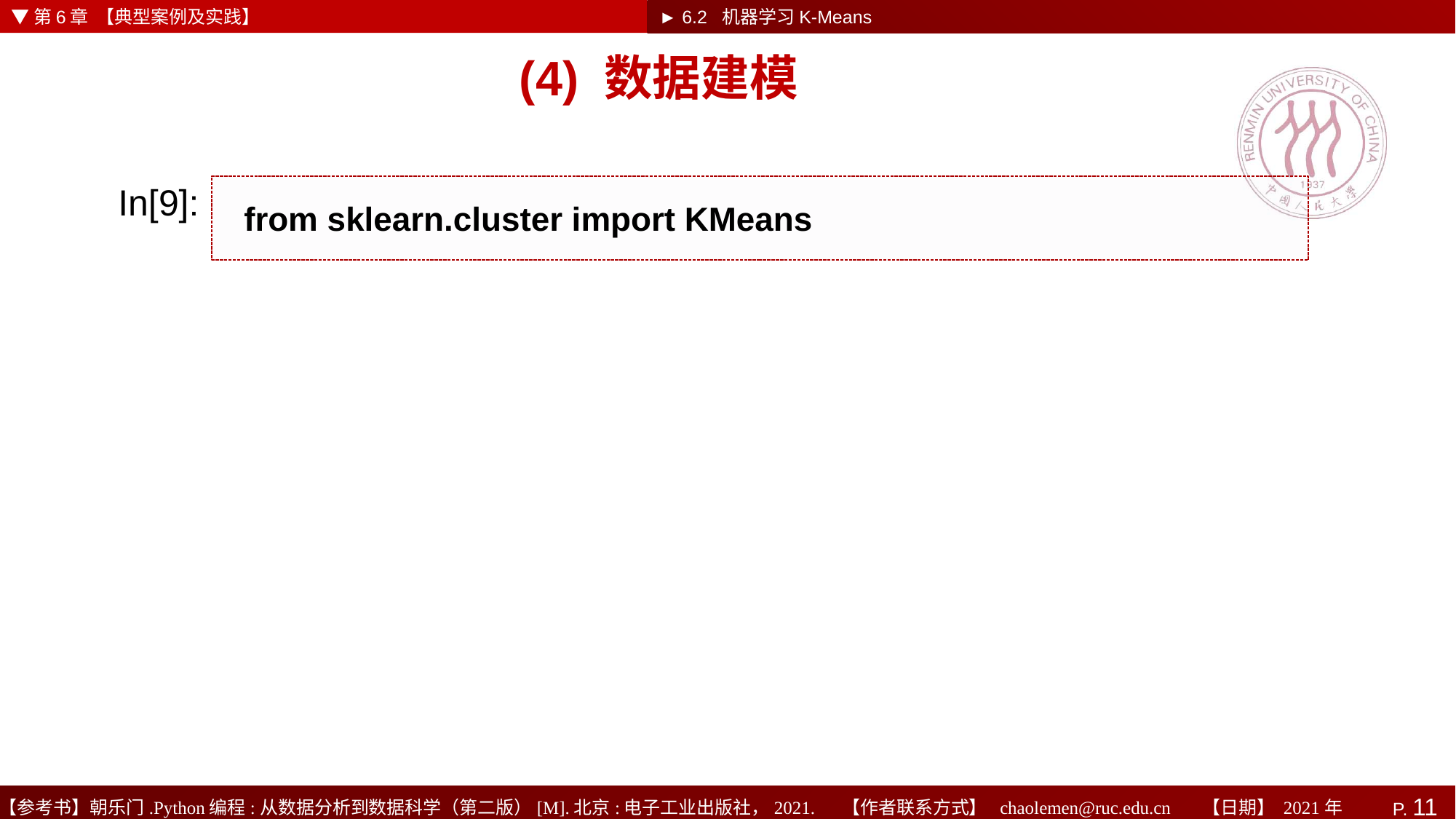

▼第6章  【典型案例及实践】
► 6.2  机器学习K-Means
# (4) 数据建模
In[9]:
from sklearn.cluster import KMeans